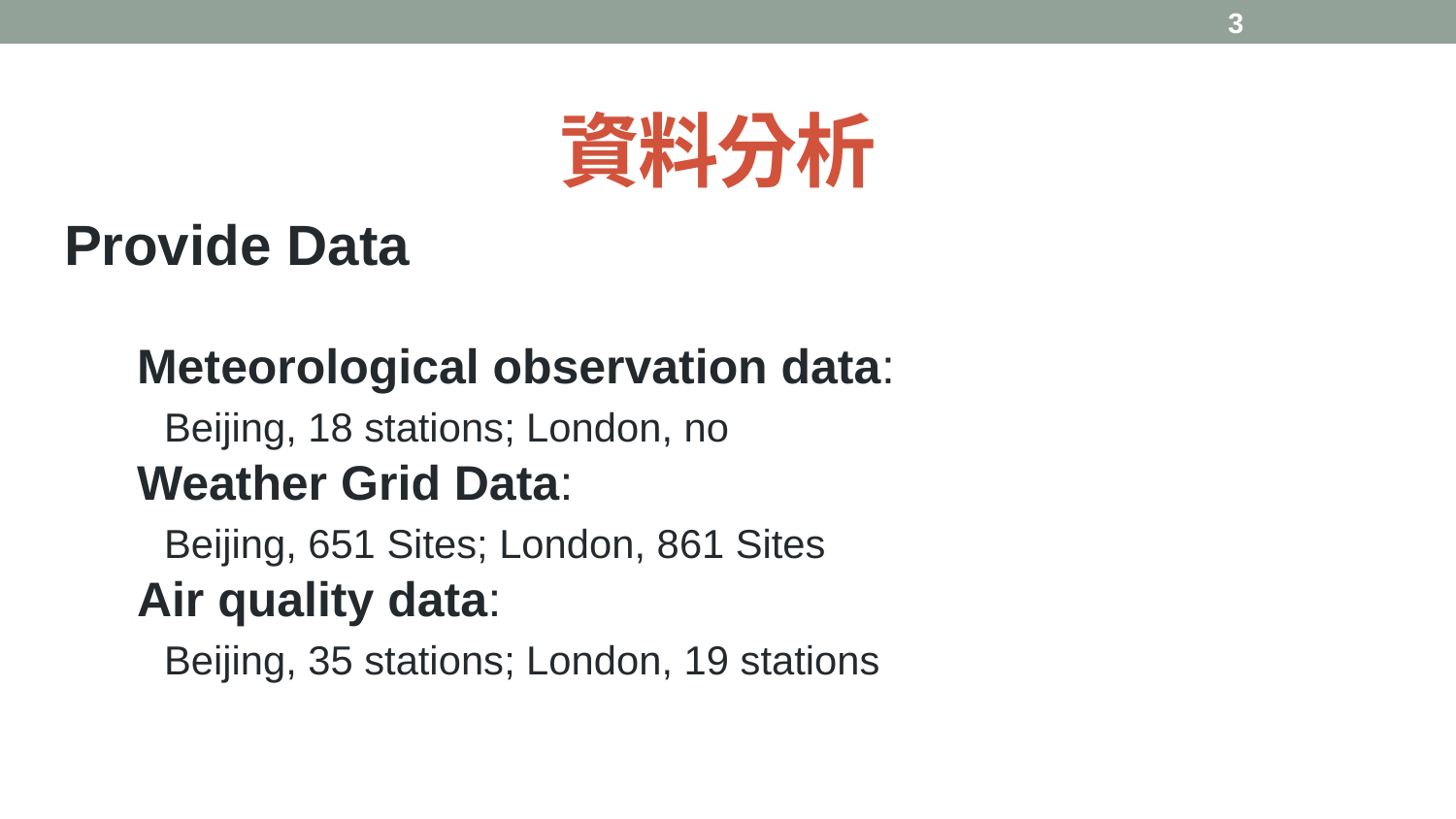

# 資料分析
Provide Data

Meteorological observation data:
  Beijing, 18 stations; London, no
Weather Grid Data:
  Beijing, 651 Sites; London, 861 Sites
Air quality data:
  Beijing, 35 stations; London, 19 stations

3